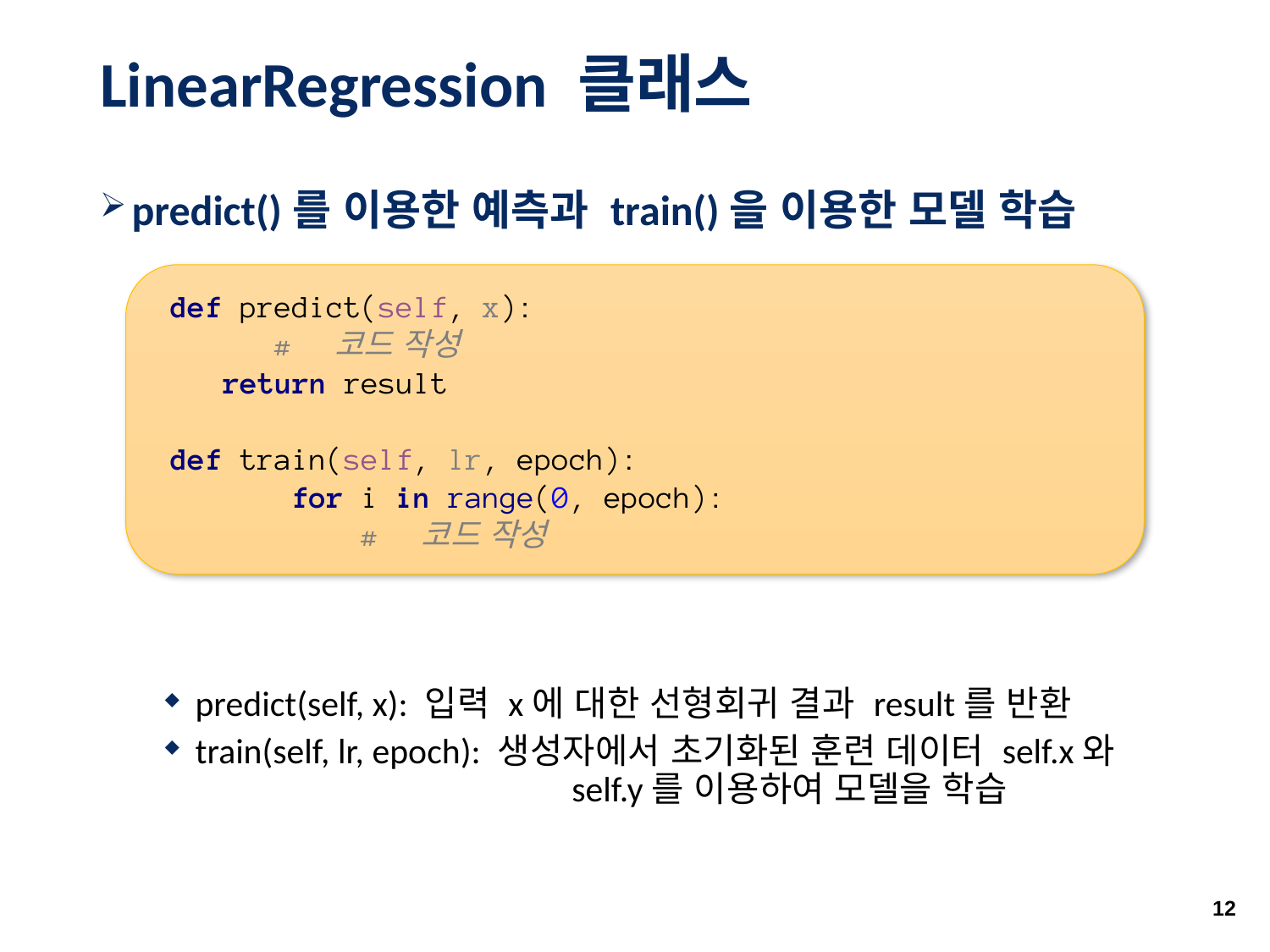

# LinearRegression 클래스
predict()를 이용한 예측과 train()을 이용한 모델 학습

predict(self, x): 입력 x에 대한 선형회귀 결과 result를 반환
train(self, lr, epoch): 생성자에서 초기화된 훈련 데이터 self.x와
                                     self.y를 이용하여 모델을 학습
 def predict(self, x):
       #  코드 작성
       return result
 def train(self, lr, epoch):
        for i in range(0, epoch):
            #  코드 작성
12